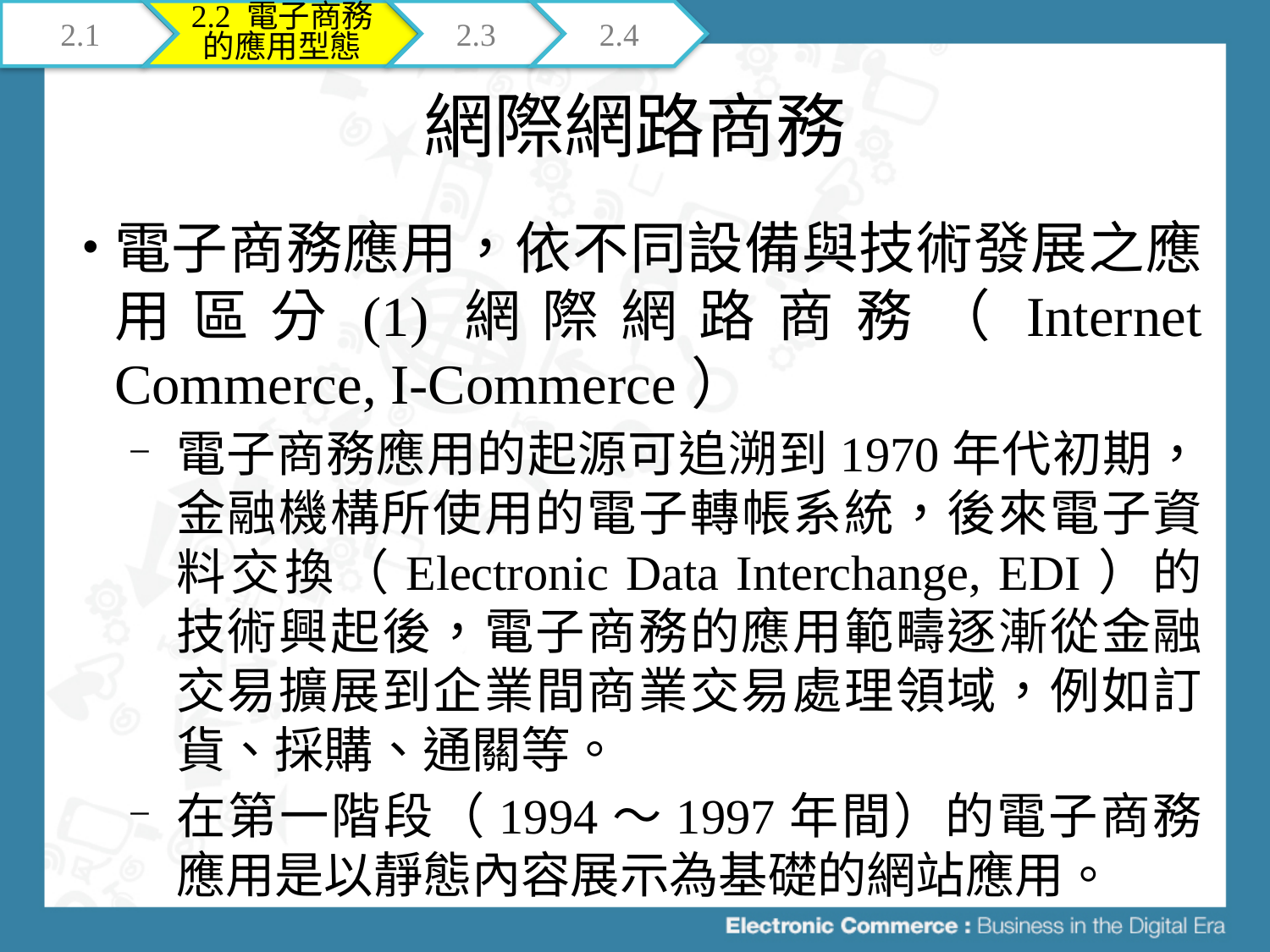

2.1
2.2 電子商務的應用型態
2.3
2.4
# 網際網路商務
電子商務應用，依不同設備與技術發展之應用區分(1)網際網路商務（Internet Commerce, I-Commerce）
電子商務應用的起源可追溯到1970年代初期，金融機構所使用的電子轉帳系統，後來電子資料交換（Electronic Data Interchange, EDI）的技術興起後，電子商務的應用範疇逐漸從金融交易擴展到企業間商業交易處理領域，例如訂貨、採購、通關等。
在第一階段（1994～1997年間）的電子商務應用是以靜態內容展示為基礎的網站應用。